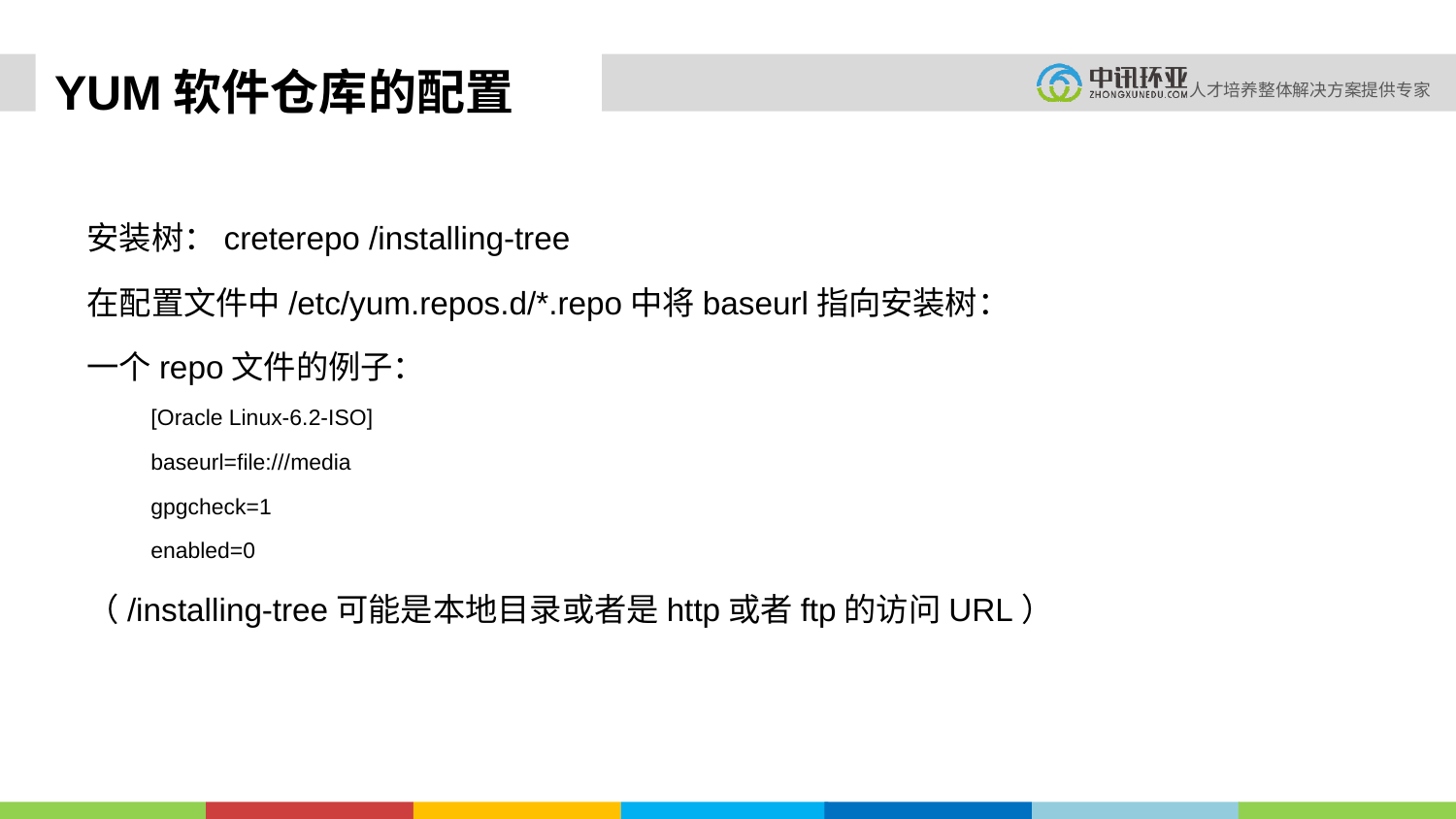

# YUM软件仓库的配置
安装树：creterepo /installing-tree
在配置文件中/etc/yum.repos.d/*.repo中将baseurl指向安装树：
一个repo文件的例子：
[Oracle Linux-6.2-ISO]
baseurl=file:///media
gpgcheck=1
enabled=0
（/installing-tree可能是本地目录或者是http或者ftp的访问URL）